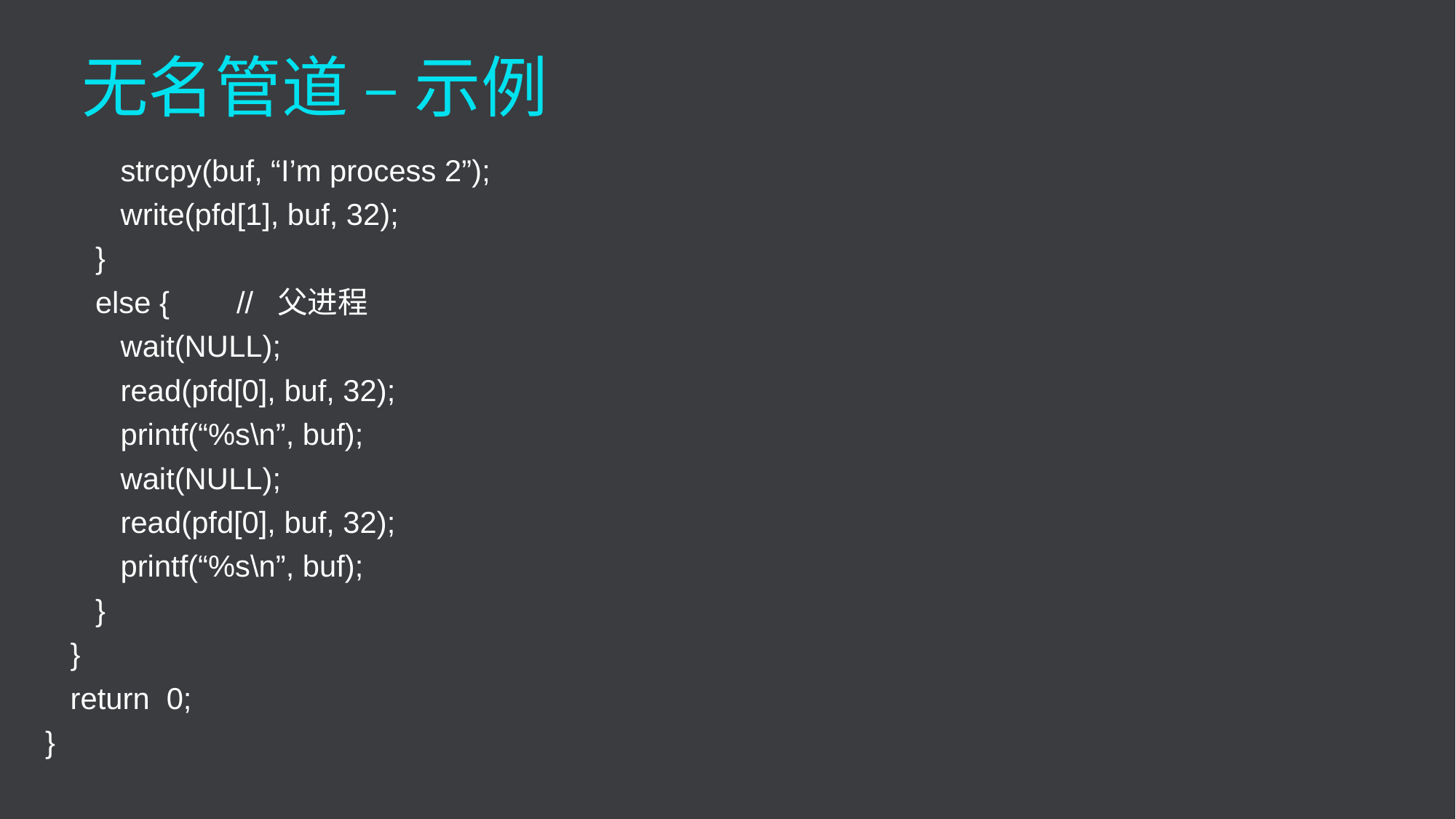

无名管道 – 示例
           strcpy(buf, “I’m process 2”);
           write(pfd[1], buf, 32);
        }
        else {        //  父进程
           wait(NULL);
           read(pfd[0], buf, 32);
           printf(“%s\n”, buf);
           wait(NULL);
           read(pfd[0], buf, 32);
           printf(“%s\n”, buf);
        }
     }
     return  0;
  }